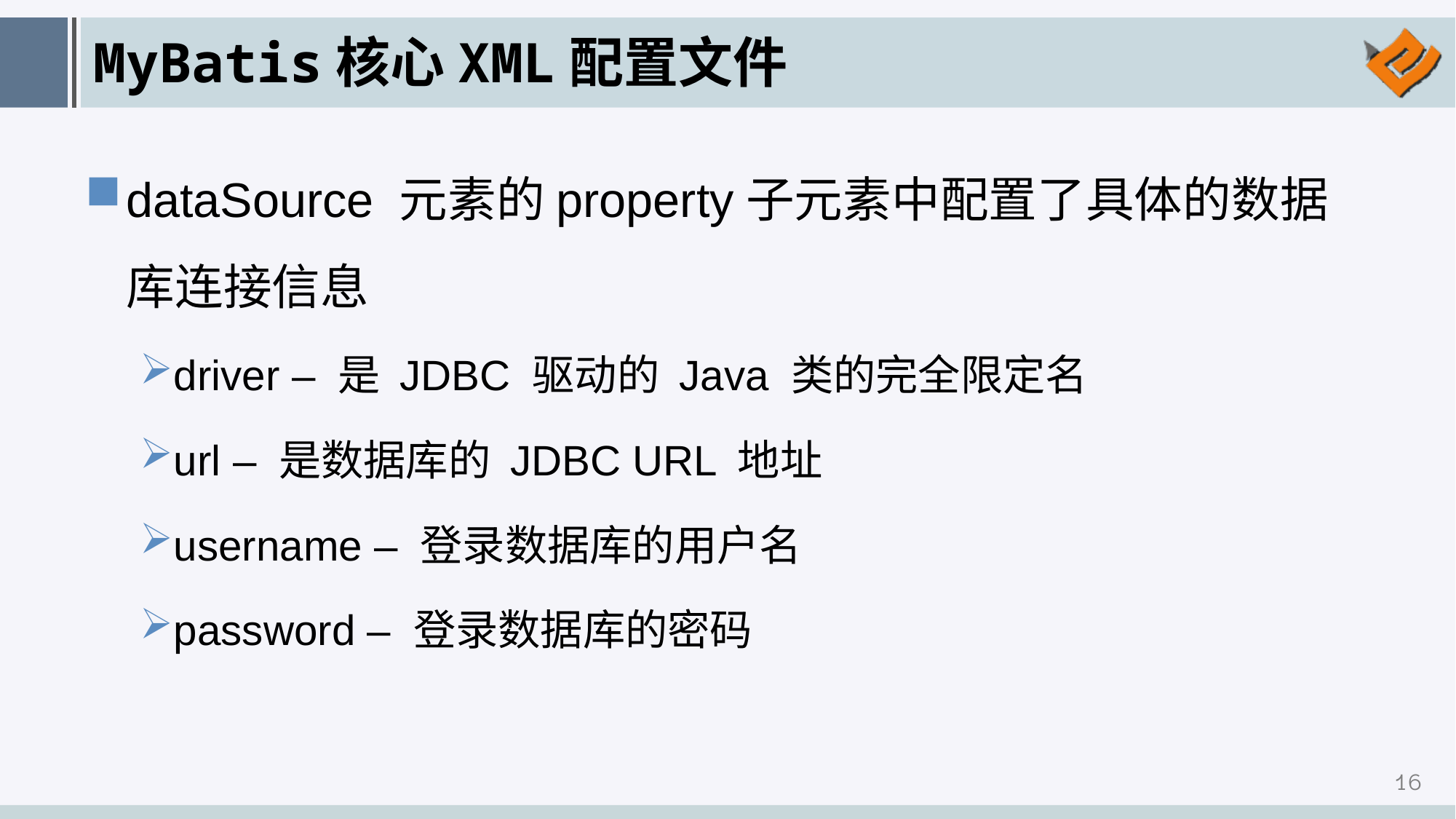

# MyBatis核心XML配置文件
dataSource 元素的property子元素中配置了具体的数据库连接信息
driver – 是 JDBC 驱动的 Java 类的完全限定名
url – 是数据库的 JDBC URL 地址
username – 登录数据库的用户名
password – 登录数据库的密码